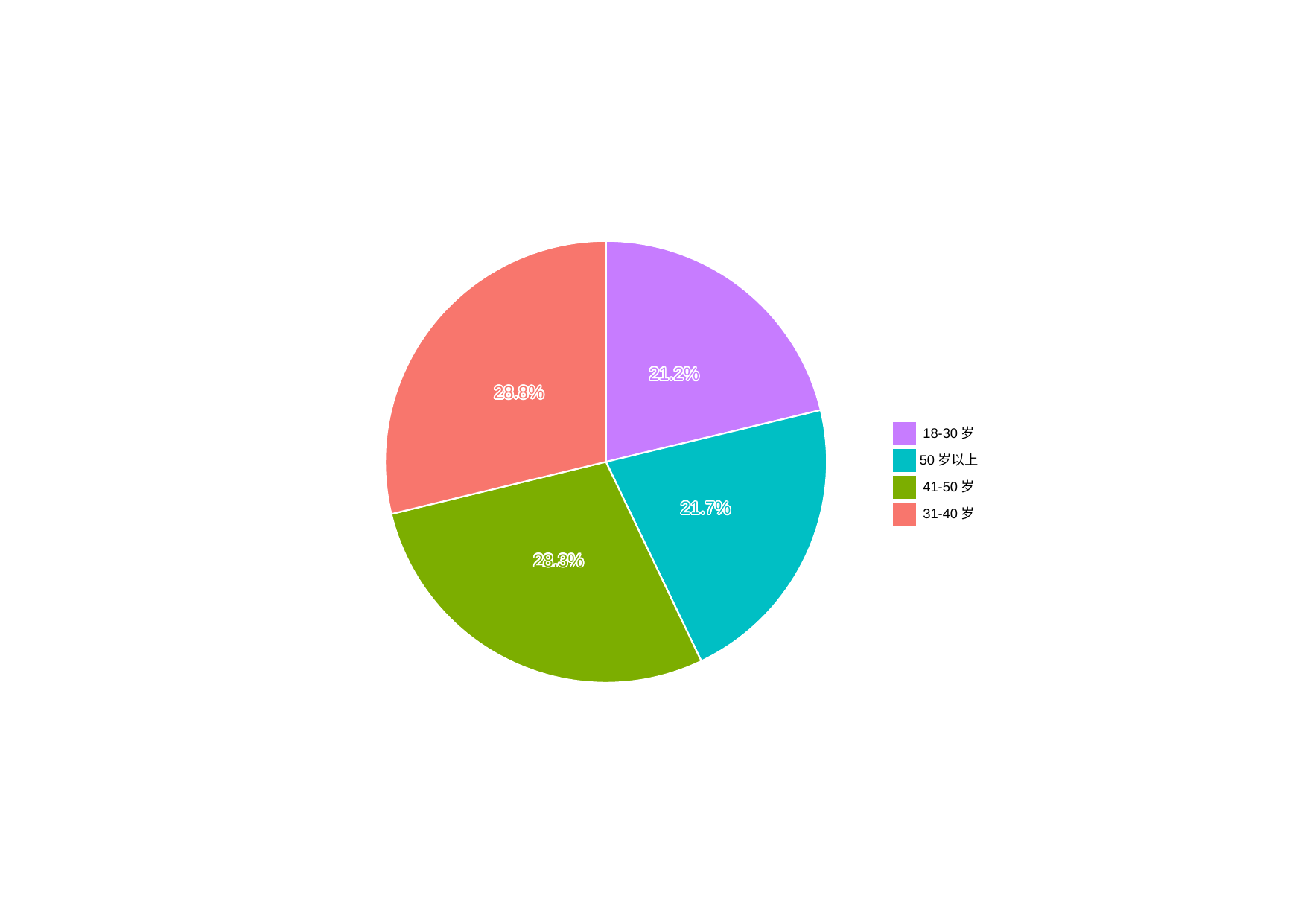

21.2%
21.2%
21.2%
21.2%
21.2%
21.2%
21.2%
21.2%
21.2%
21.2%
21.2%
21.2%
21.2%
21.2%
21.2%
21.2%
21.2%
28.8%
28.8%
28.8%
28.8%
28.8%
28.8%
28.8%
28.8%
28.8%
28.8%
28.8%
28.8%
28.8%
28.8%
28.8%
28.8%
28.8%

18-30岁

50岁以上

41-50岁
21.7%
21.7%
21.7%
21.7%
21.7%
21.7%
21.7%

21.7%
21.7%
21.7%
21.7%
21.7%
21.7%
21.7%
21.7%
21.7%
21.7%
31-40岁
28.3%
28.3%
28.3%
28.3%
28.3%
28.3%
28.3%
28.3%
28.3%
28.3%
28.3%
28.3%
28.3%
28.3%
28.3%
28.3%
28.3%